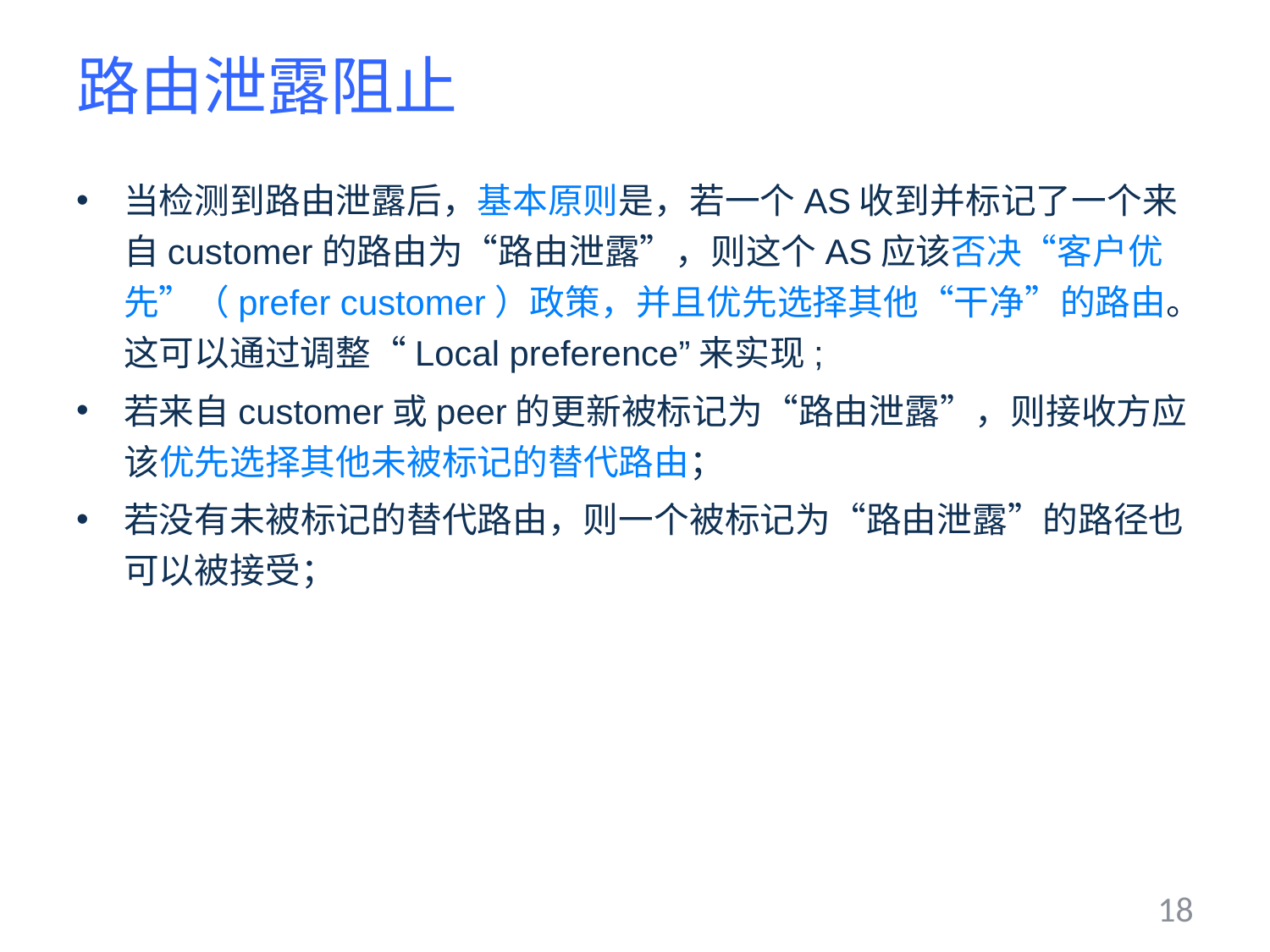

# 路由泄露阻止
当检测到路由泄露后，基本原则是，若一个AS收到并标记了一个来自customer的路由为“路由泄露”，则这个AS应该否决“客户优先”（prefer customer）政策，并且优先选择其他“干净”的路由。这可以通过调整“Local preference”来实现;
若来自customer或peer的更新被标记为“路由泄露”，则接收方应该优先选择其他未被标记的替代路由；
若没有未被标记的替代路由，则一个被标记为“路由泄露”的路径也可以被接受；
18